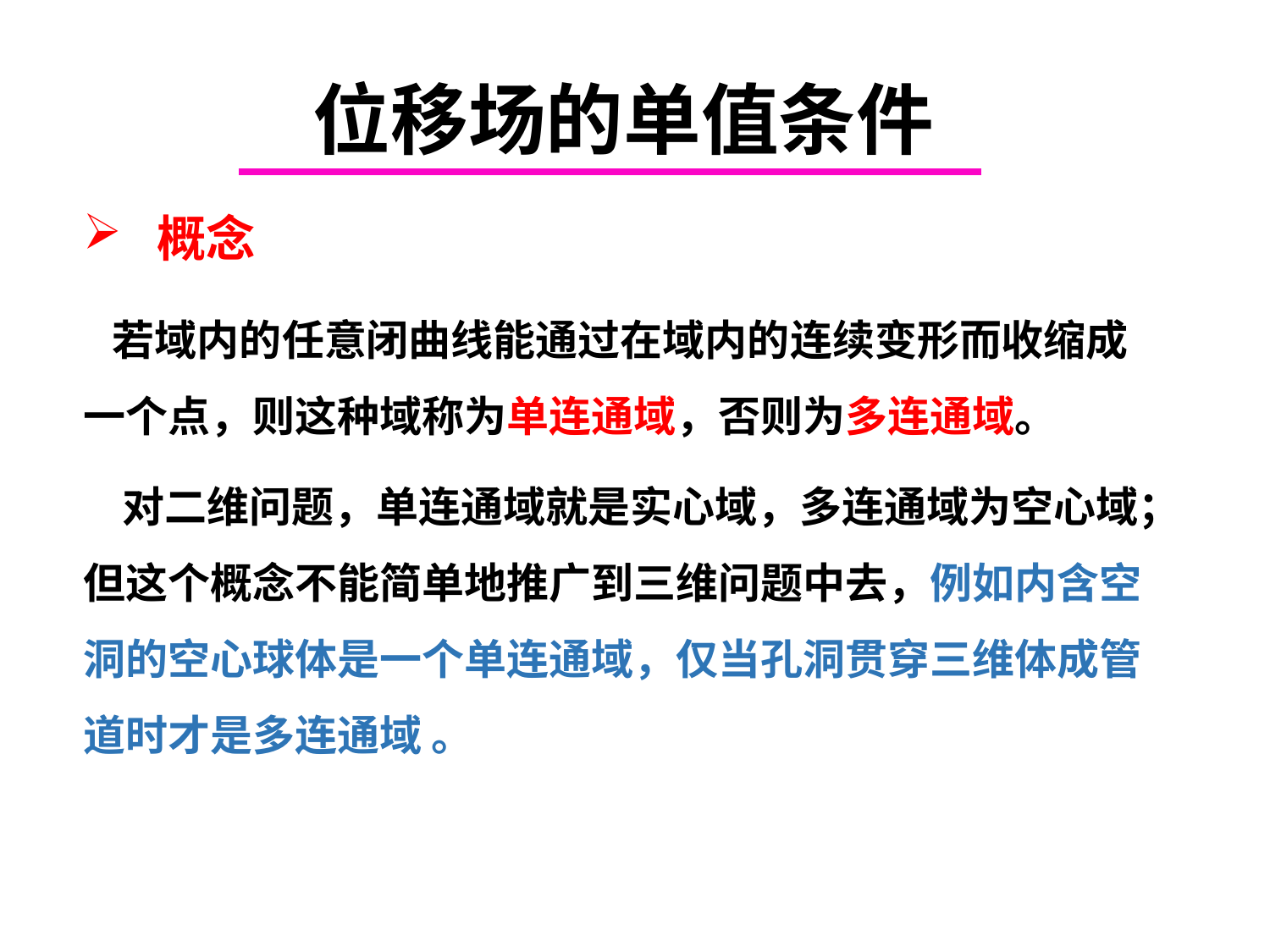

# 位移场的单值条件
  概念
   若域内的任意闭曲线能通过在域内的连续变形而收缩成一个点，则这种域称为单连通域，否则为多连通域。
   对二维问题，单连通域就是实心域，多连通域为空心域；但这个概念不能简单地推广到三维问题中去，例如内含空洞的空心球体是一个单连通域，仅当孔洞贯穿三维体成管道时才是多连通域 。
Chapter  4.5